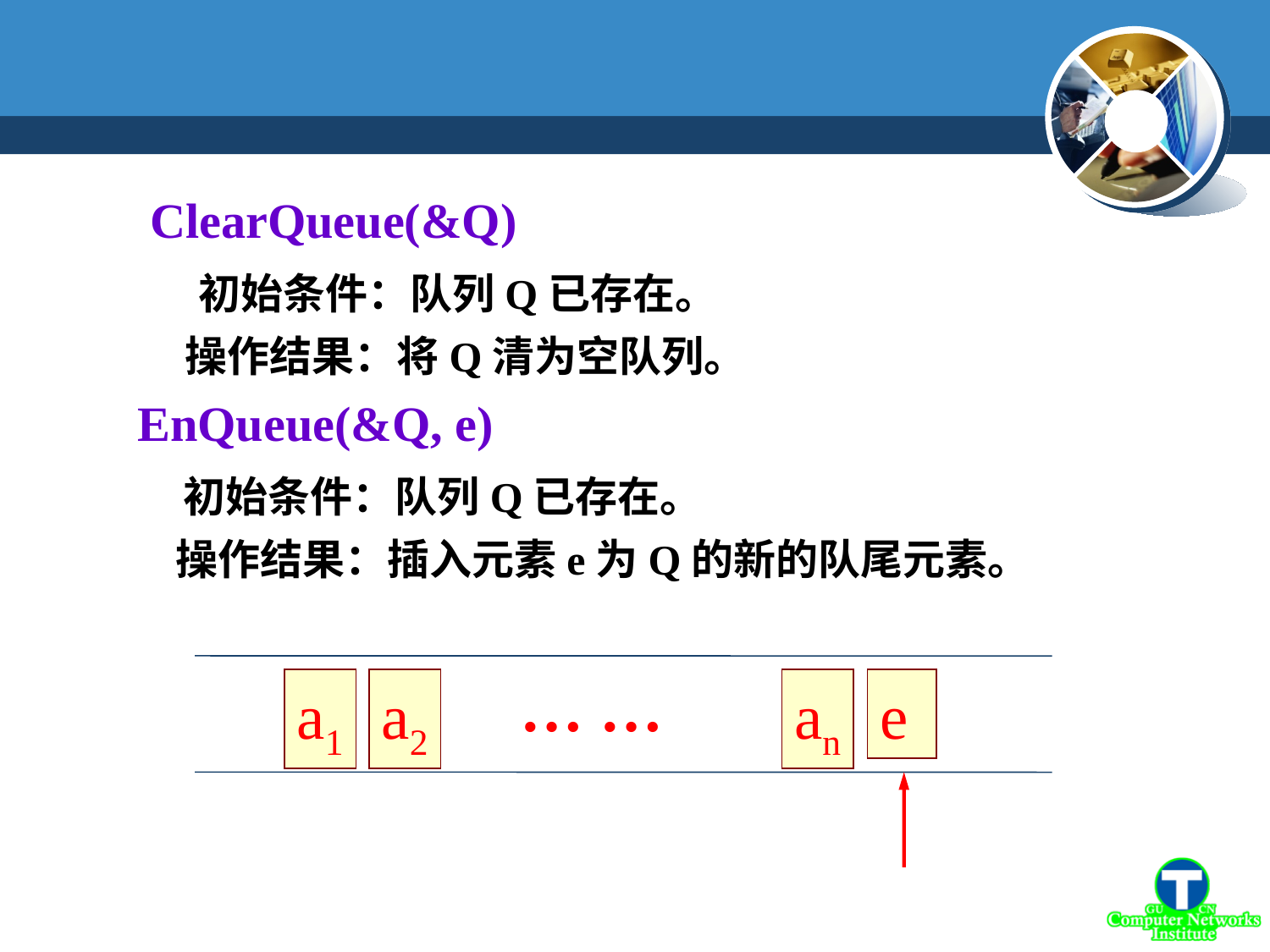

ClearQueue(&Q)
    初始条件：队列Q已存在。
     操作结果：将Q清为空队列。
EnQueue(&Q, e)
  初始条件：队列Q已存在。
    操作结果：插入元素e为Q的新的队尾元素。

… …
a1
a2
an
e